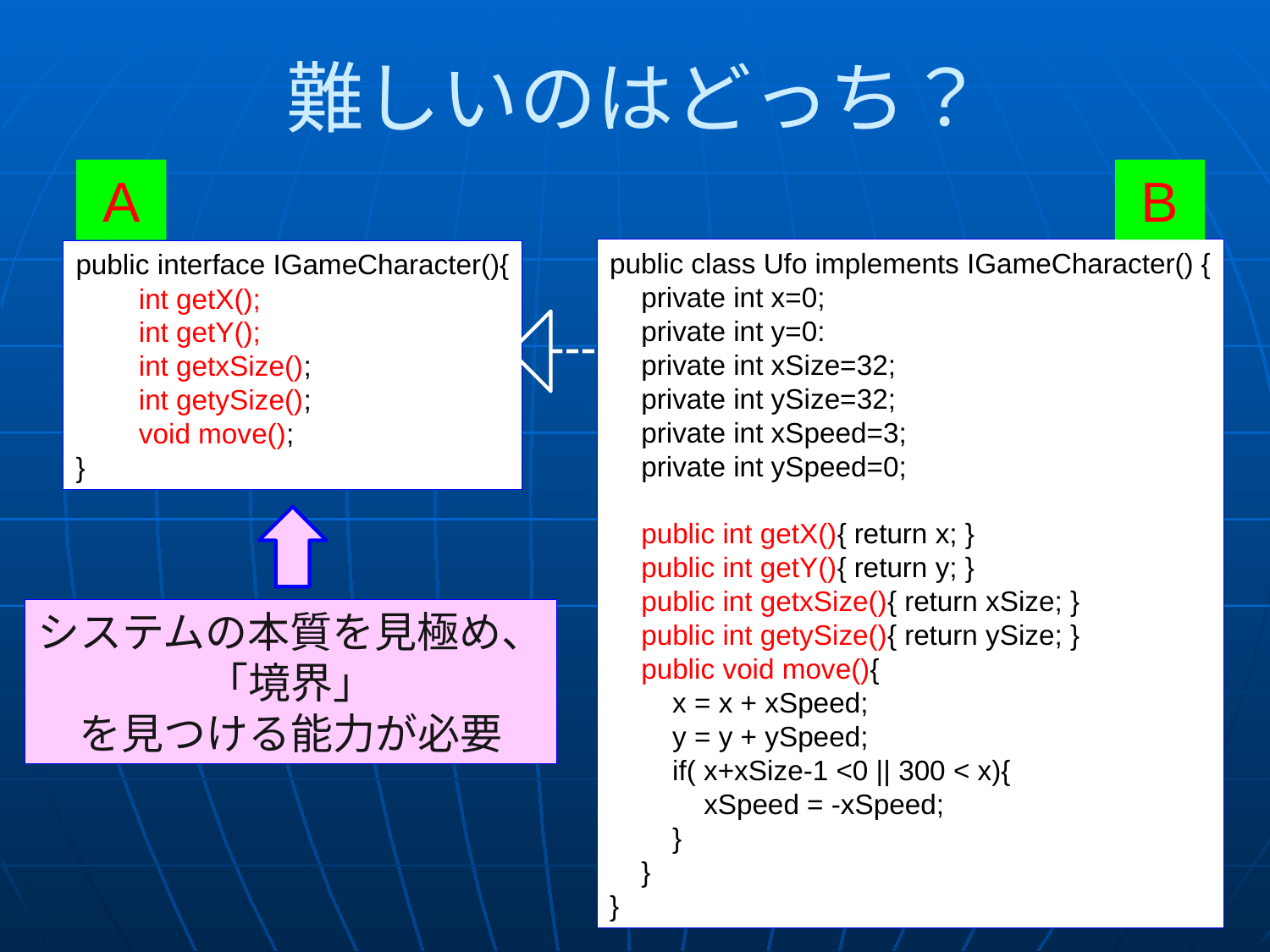

# 難しいのはどっち？
B
A
public class Ufo implements IGameCharacter() {
    private int x=0;
    private int y=0:
    private int xSize=32;
    private int ySize=32;
    private int xSpeed=3;
    private int ySpeed=0;

    public int getX(){ return x; }
    public int getY(){ return y; }
    public int getxSize(){ return xSize; }
    public int getySize(){ return ySize; }
    public void move(){
        x = x + xSpeed;
        y = y + ySpeed;
        if( x+xSize-1 <0 || 300 < x){
            xSpeed = -xSpeed;
        }
    }
}
public interface IGameCharacter(){
　　int getX();
　　int getY();
　　int getxSize();
　　int getySize();
　　void move();
}

システムの本質を見極め、
「境界」
を見つける能力が必要